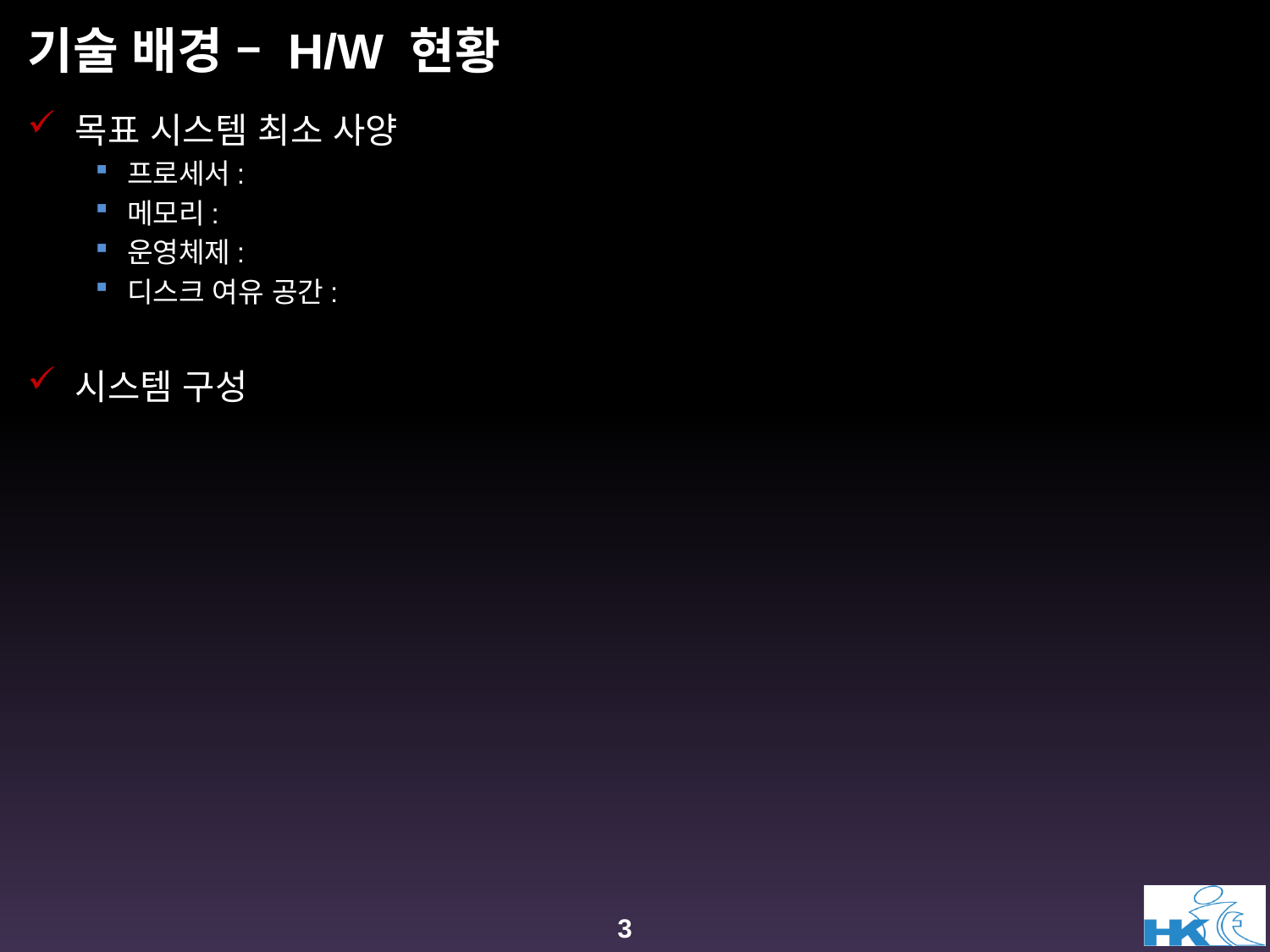

# 기술 배경 – H/W 현황
목표 시스템 최소 사양
프로세서:
메모리:
운영체제:
디스크 여유 공간:

시스템 구성

3